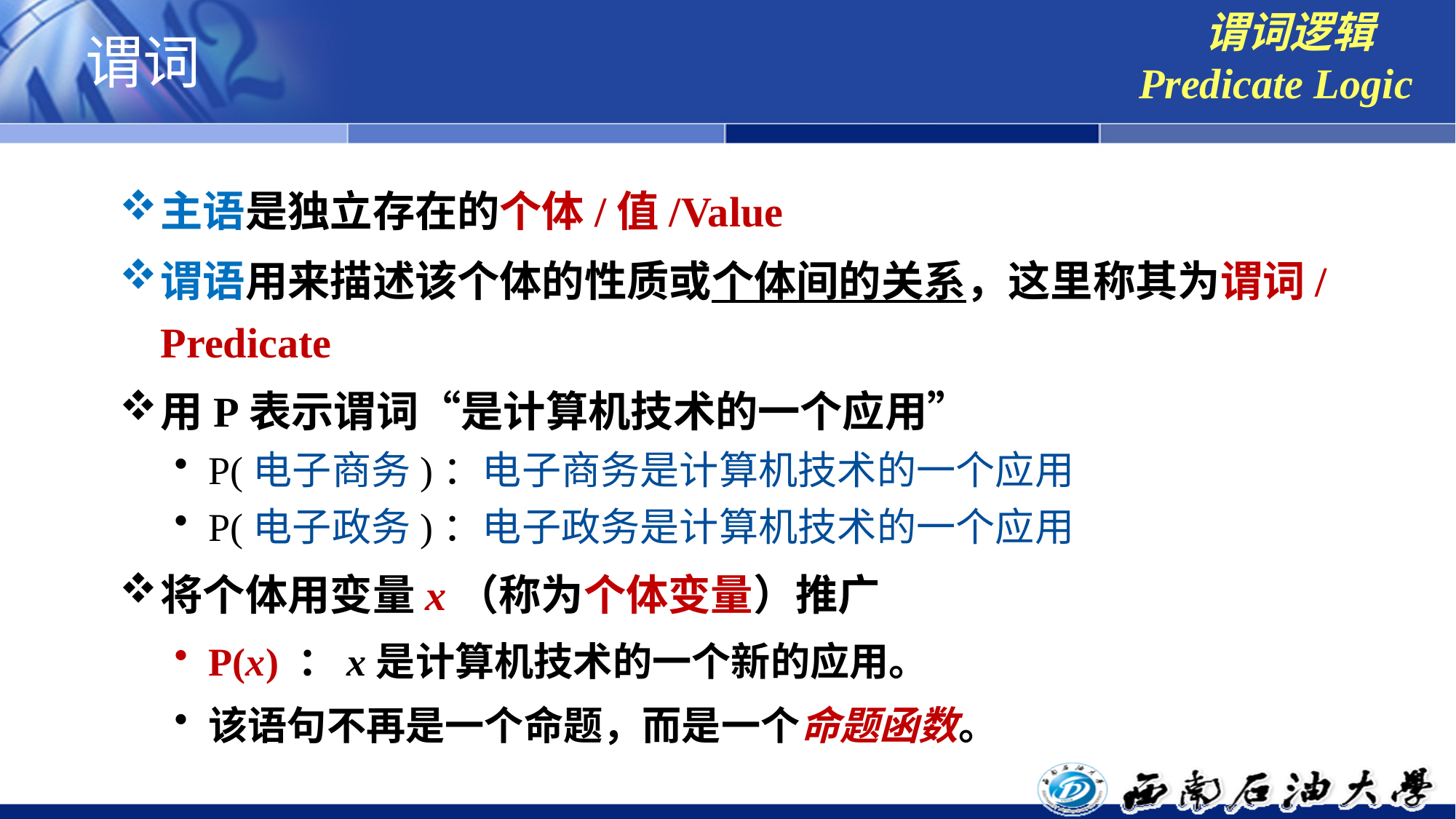

谓词逻辑
Predicate Logic
谓词
主语是独立存在的个体/值/Value
谓语用来描述该个体的性质或个体间的关系，这里称其为谓词/Predicate
用P表示谓词“是计算机技术的一个应用”
P(电子商务)：电子商务是计算机技术的一个应用
P(电子政务)：电子政务是计算机技术的一个应用
将个体用变量x（称为个体变量）推广
P(x) ：x是计算机技术的一个新的应用。
该语句不再是一个命题，而是一个命题函数。